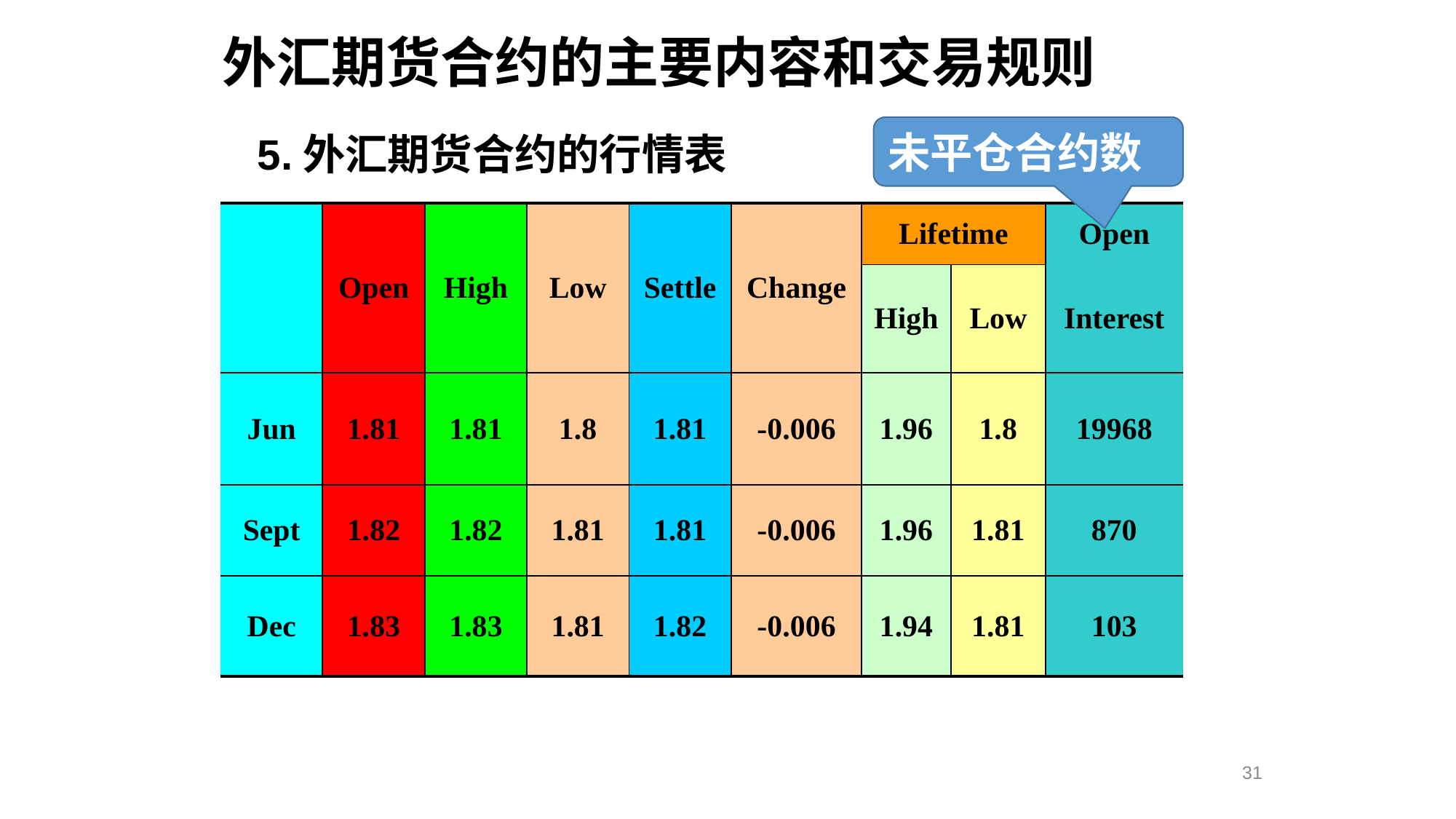

外汇期货合约的主要内容和交易规则
未平仓合约数
5.外汇期货合约的行情表
|  | Open | High | Low | Settle | Change | Lifetime |  | Open |
| --- | --- | --- | --- | --- | --- | --- | --- | --- |
|  |  |  |  |  |  | High | Low | Interest |
| Jun | 1.81 | 1.81 | 1.8 | 1.81 | -0.006 | 1.96 | 1.8 | 19968 |
| Sept | 1.82 | 1.82 | 1.81 | 1.81 | -0.006 | 1.96 | 1.81 | 870 |
| Dec | 1.83 | 1.83 | 1.81 | 1.82 | -0.006 | 1.94 | 1.81 | 103 |
31